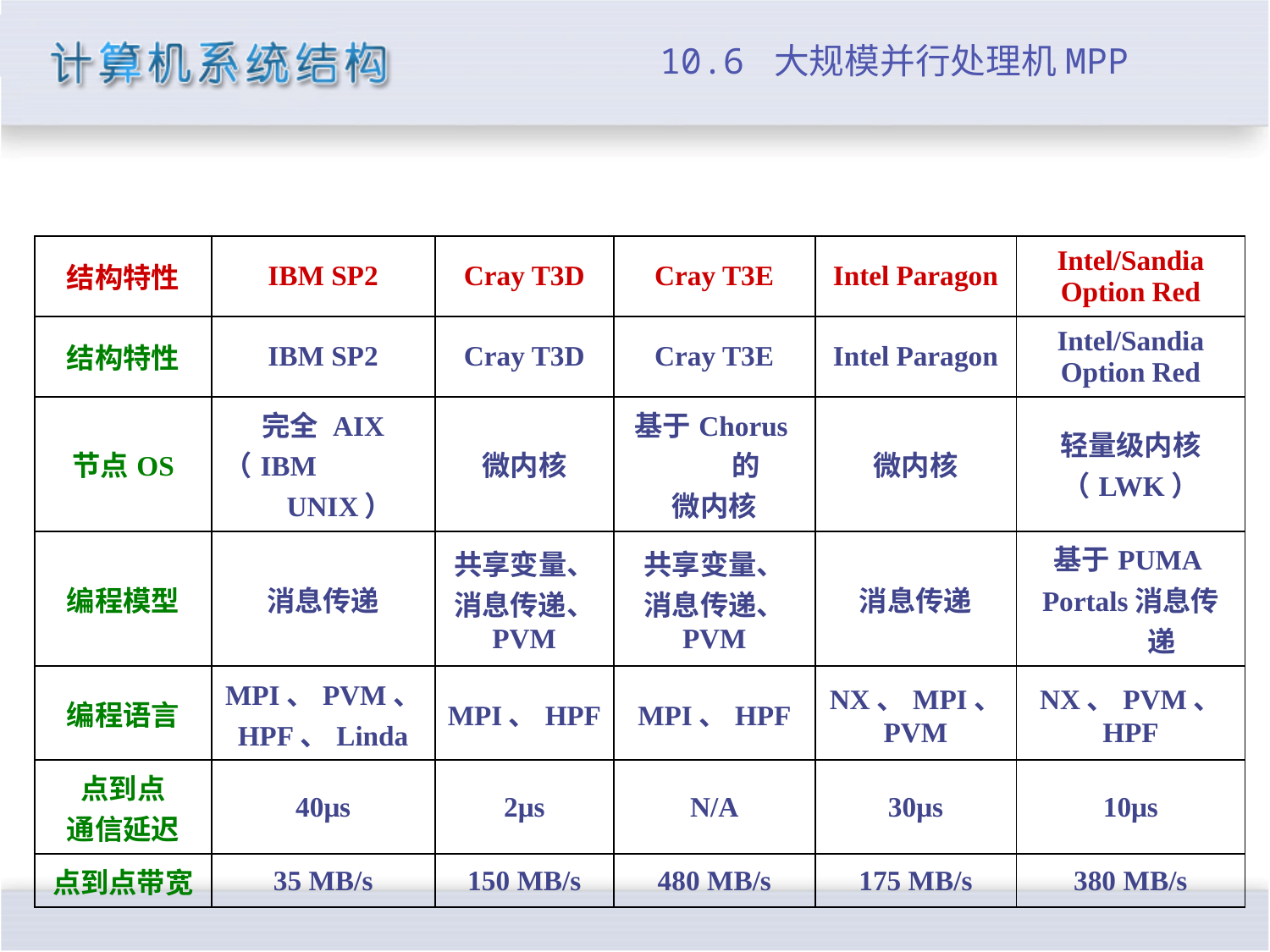

# 10.6 大规模并行处理机MPP
| 结构特性 | IBM SP2 | Cray T3D | Cray T3E | Intel Paragon | Intel/Sandia Option Red |
| --- | --- | --- | --- | --- | --- |
| 结构特性 | IBM SP2 | Cray T3D | Cray T3E | Intel Paragon | Intel/Sandia Option Red |
| 节点OS | 完全 AIX （IBM UNIX） | 微内核 | 基于Chorus的 微内核 | 微内核 | 轻量级内核 （LWK） |
| 编程模型 | 消息传递 | 共享变量、 消息传递、 PVM | 共享变量、 消息传递、 PVM | 消息传递 | 基于PUMA Portals消息传递 |
| 编程语言 | MPI、PVM、 HPF、Linda | MPI、HPF | MPI、HPF | NX、MPI、 PVM | NX、PVM、 HPF |
| 点到点 通信延迟 | 40μs | 2μs | N/A | 30μs | 10μs |
| 点到点带宽 | 35 MB/s | 150 MB/s | 480 MB/s | 175 MB/s | 380 MB/s |